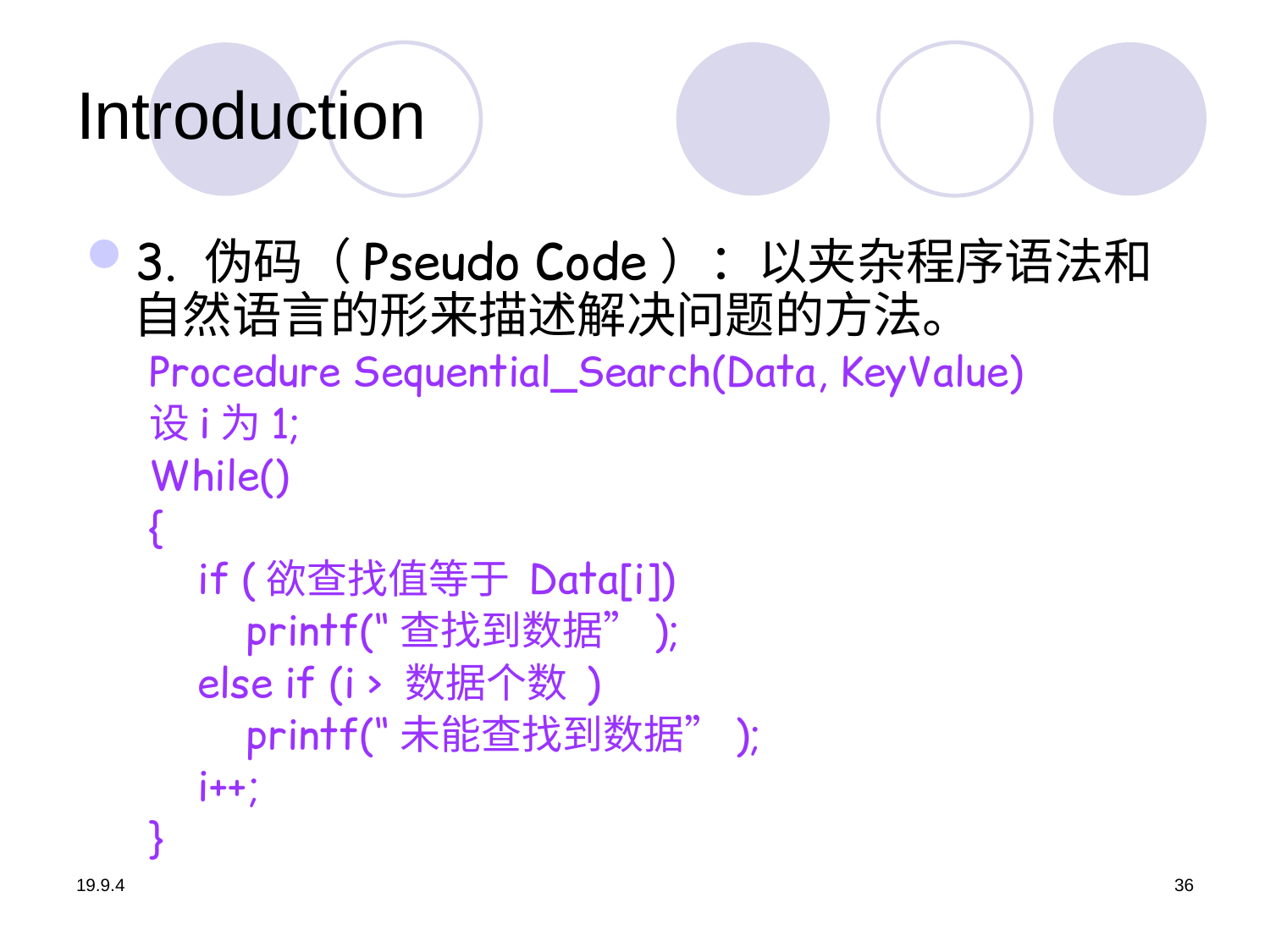

# Introduction
3. 伪码（Pseudo Code）：以夹杂程序语法和自然语言的形来描述解决问题的方法。
Procedure Sequential_Search(Data, KeyValue)
设i为1;
While()
{
    if (欲查找值等于 Data[i])
        printf(“查找到数据”);
    else if (i > 数据个数 )
        printf(“未能查找到数据”);
    i++;
}
19.9.4
36